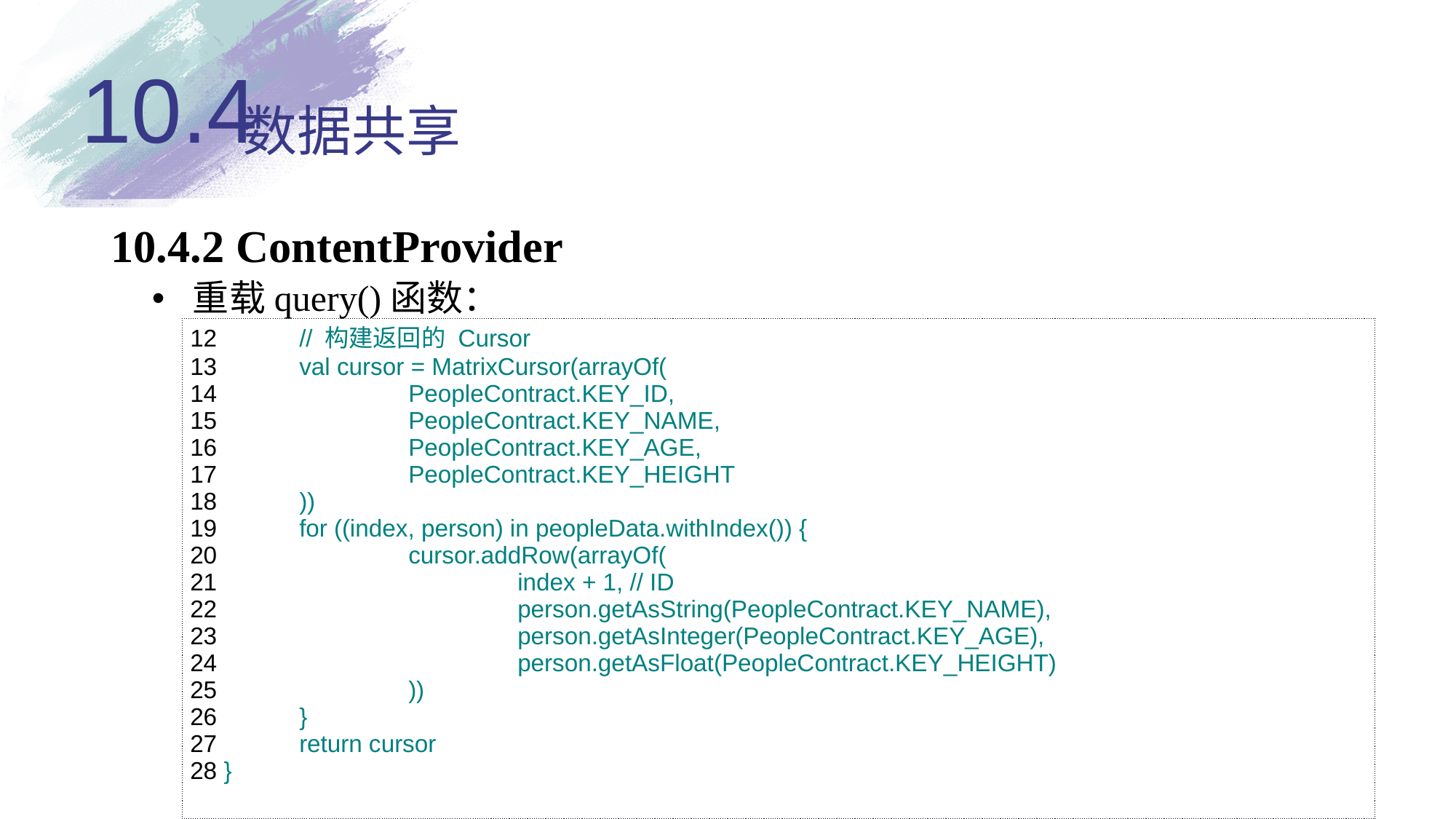

10.4
# 数据共享
10.4.2 ContentProvider
重载query()函数：

| 12  // 构建返回的 Cursor 13  val cursor = MatrixCursor(arrayOf( 14  PeopleContract.KEY\_ID, 15  PeopleContract.KEY\_NAME, 16  PeopleContract.KEY\_AGE, 17  PeopleContract.KEY\_HEIGHT 18  )) 19  for ((index, person) in peopleData.withIndex()) { 20  cursor.addRow(arrayOf( 21  index + 1, // ID 22  person.getAsString(PeopleContract.KEY\_NAME), 23  person.getAsInteger(PeopleContract.KEY\_AGE), 24  person.getAsFloat(PeopleContract.KEY\_HEIGHT) 25  )) 26  } 27  return cursor 28 } |
| --- |